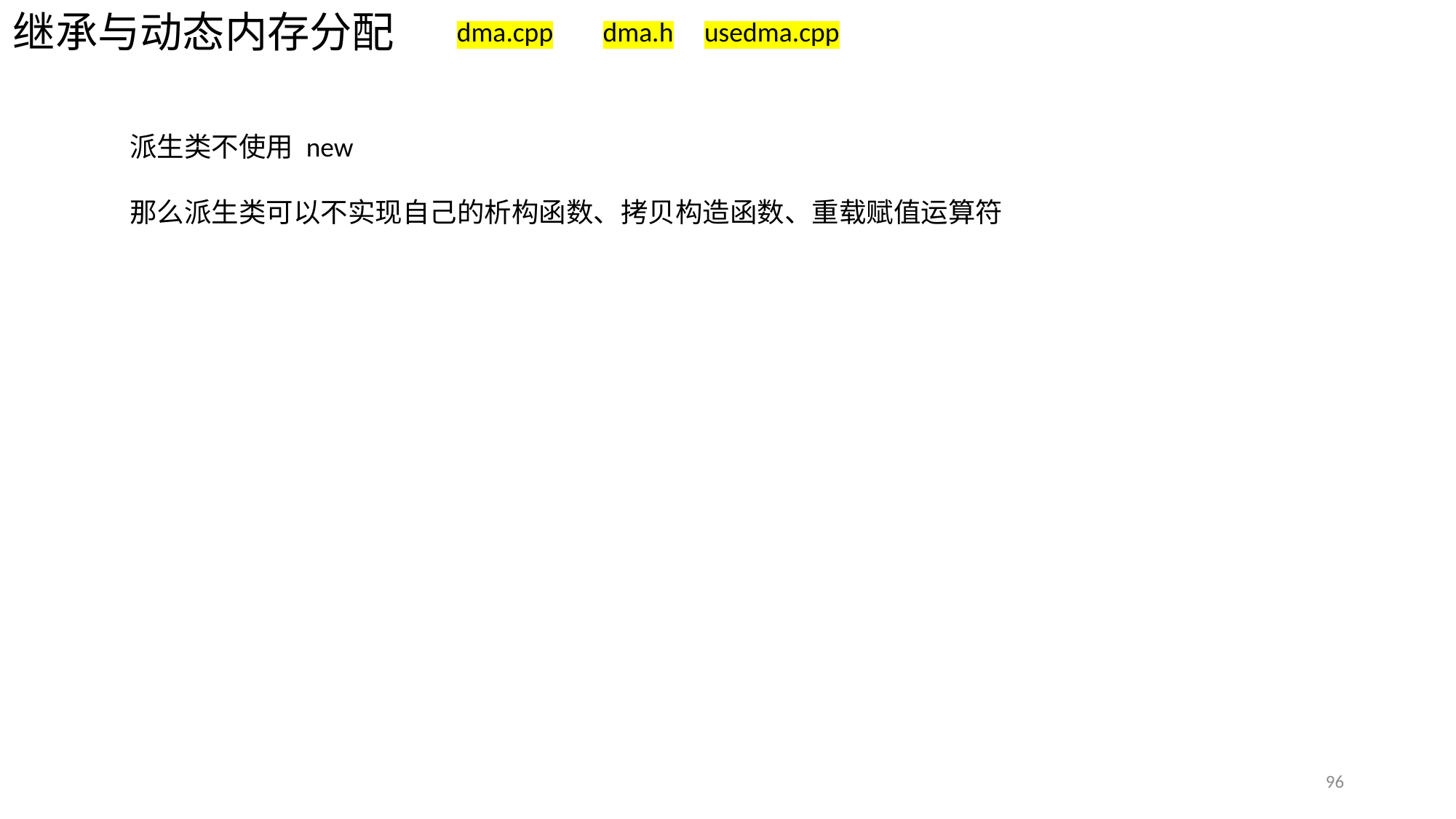

继承与动态内存分配
dma.cpp        dma.h     usedma.cpp
派生类不使用 new

那么派生类可以不实现自己的析构函数、拷贝构造函数、重载赋值运算符
96